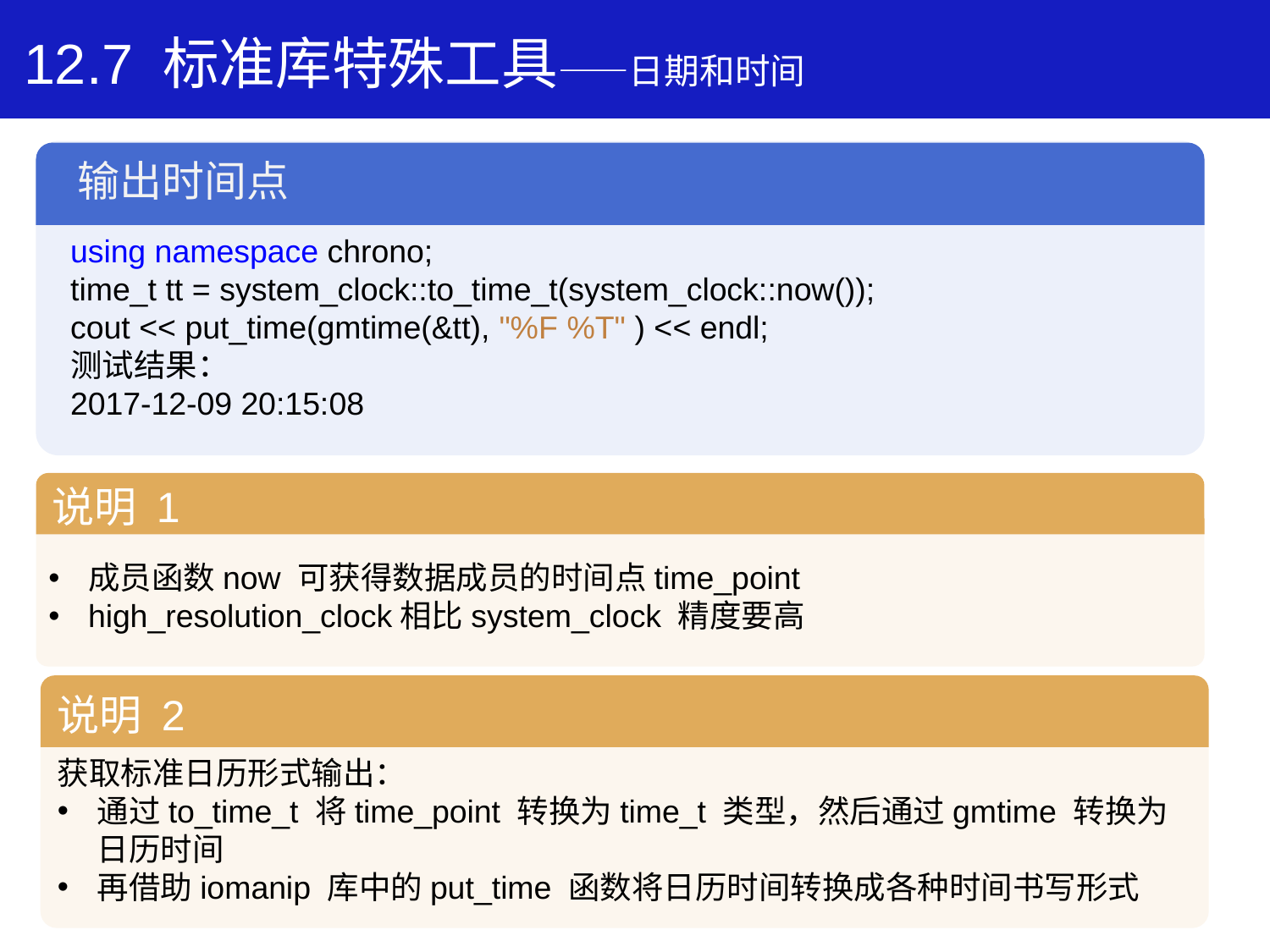

12.7 标准库特殊工具——日期和时间

输出时间点
using namespace chrono;
time_t tt = system_clock::to_time_t(system_clock::now());
cout << put_time(gmtime(&tt), "%F %T" ) << endl;
测试结果：
2017-12-09 20:15:08
说明 1

成员函数now 可获得数据成员的时间点time_point
high_resolution_clock相比system_clock 精度要高
说明 2

获取标准日历形式输出：
通过to_time_t 将time_point 转换为time_t 类型，然后通过gmtime 转换为日历时间
再借助iomanip 库中的put_time 函数将日历时间转换成各种时间书写形式
67